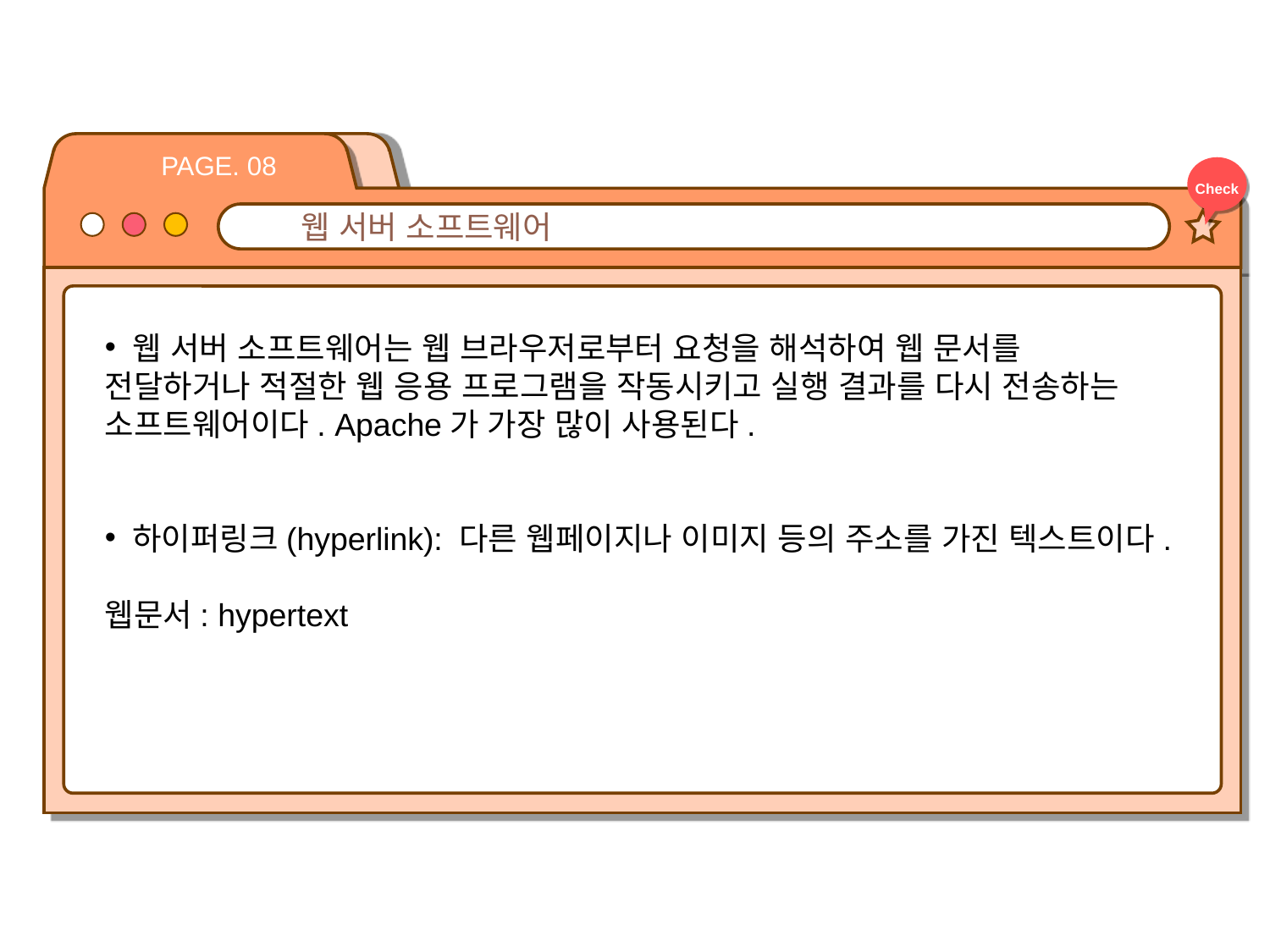

PAGE. 08
Check
웹 서버 소프트웨어

 웹 서버 소프트웨어는 웹 브라우저로부터 요청을 해석하여 웹 문서를 전달하거나 적절한 웹 응용 프로그램을 작동시키고 실행 결과를 다시 전송하는 소프트웨어이다. Apache가 가장 많이 사용된다.

 하이퍼링크(hyperlink): 다른 웹페이지나 이미지 등의 주소를 가진 텍스트이다.

웹문서: hypertext